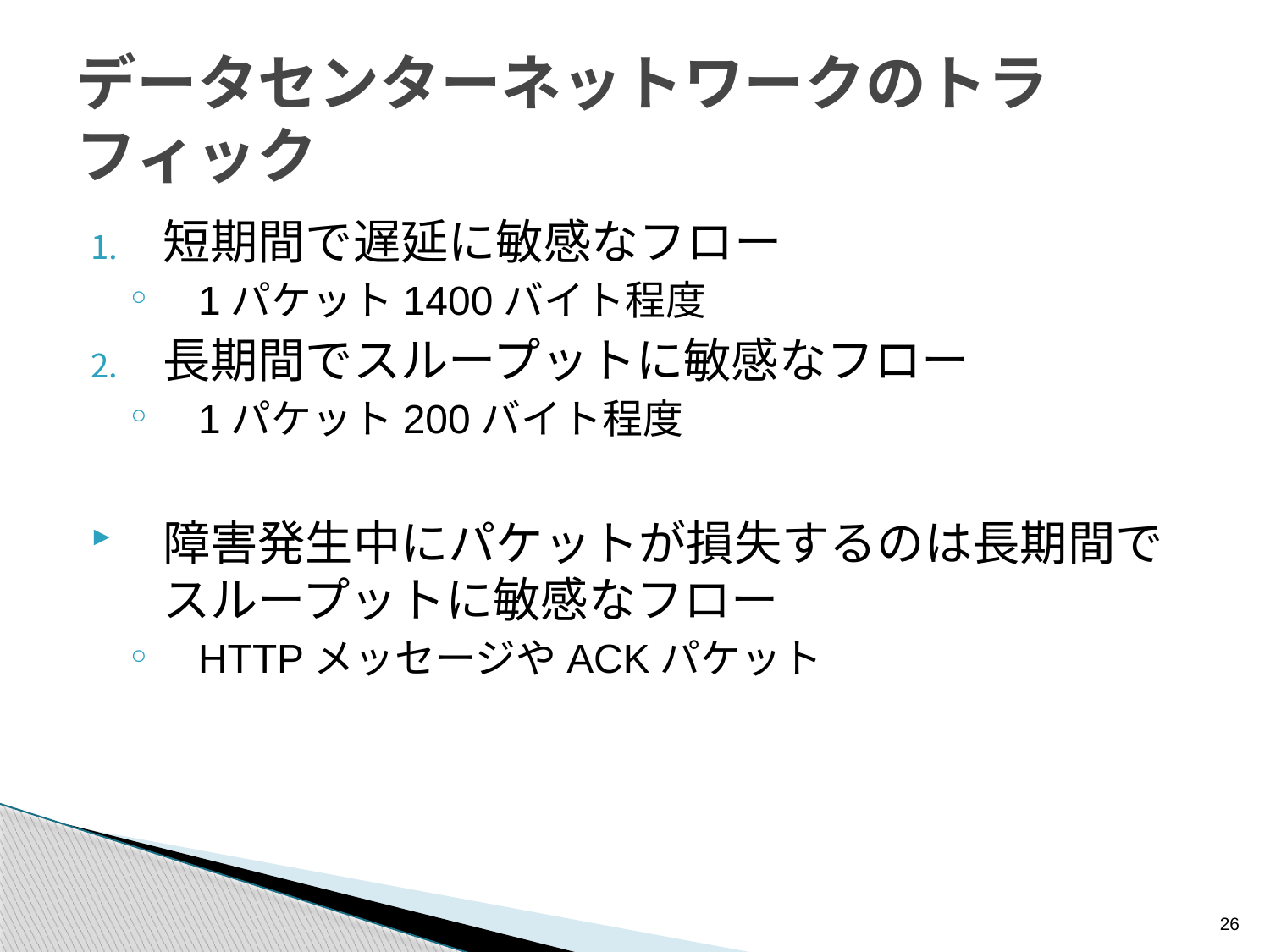

# データセンターネットワークのトラフィック
短期間で遅延に敏感なフロー
1パケット1400バイト程度
長期間でスループットに敏感なフロー
1パケット200バイト程度

障害発生中にパケットが損失するのは長期間でスループットに敏感なフロー
HTTPメッセージやACKパケット
26